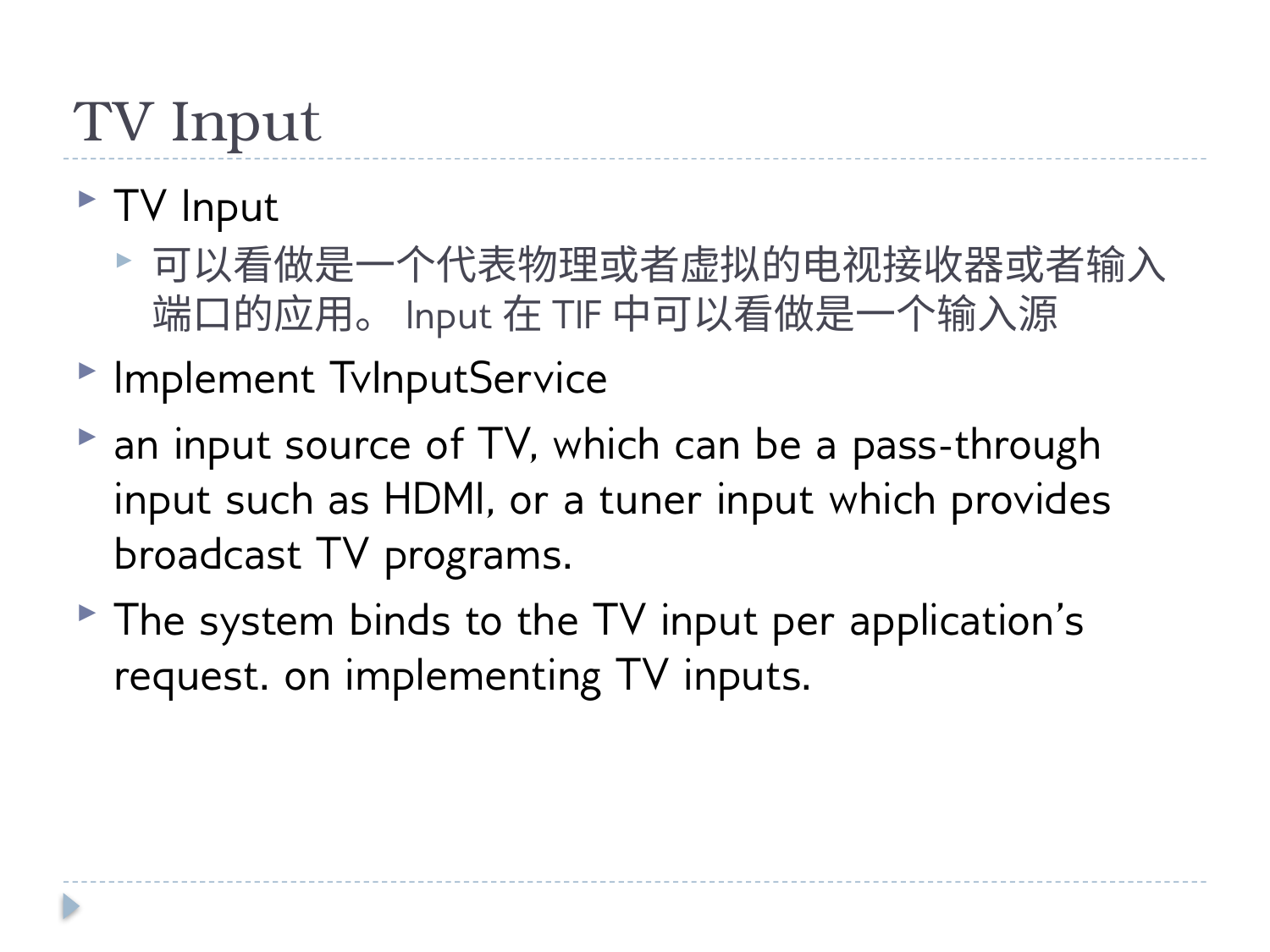

# TV Input
TV Input
可以看做是一个代表物理或者虚拟的电视接收器或者输入端口的应用。Input在TIF中可以看做是一个输入源
Implement TvInputService
an input source of TV, which can be a pass-through input such as HDMI, or a tuner input which provides broadcast TV programs.
The system binds to the TV input per application’s request. on implementing TV inputs.